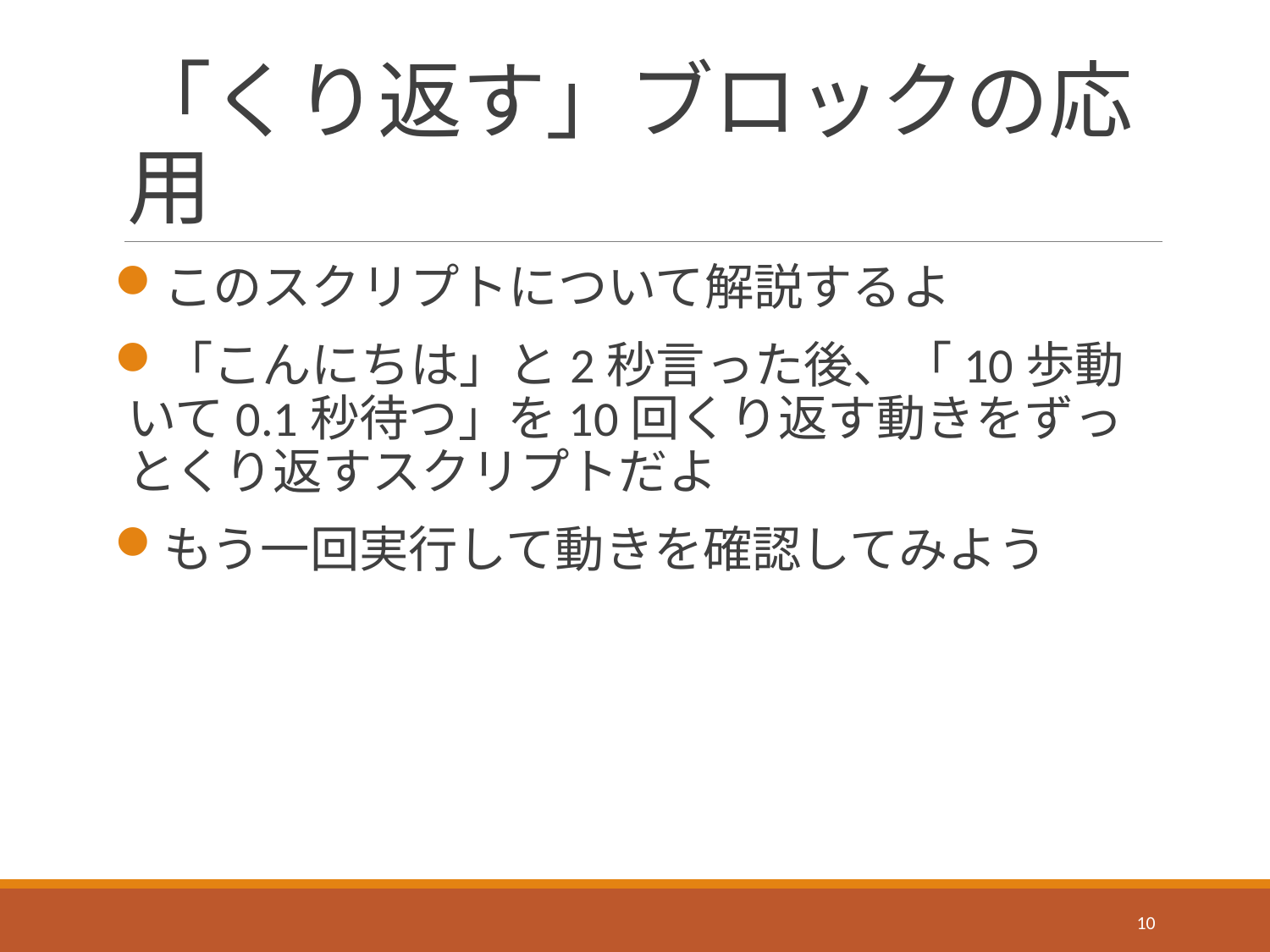

# 「くり返す」ブロックの応用
このスクリプトについて解説するよ
「こんにちは」と2秒言った後、「10歩動いて0.1秒待つ」を10回くり返す動きをずっとくり返すスクリプトだよ
もう一回実行して動きを確認してみよう

10